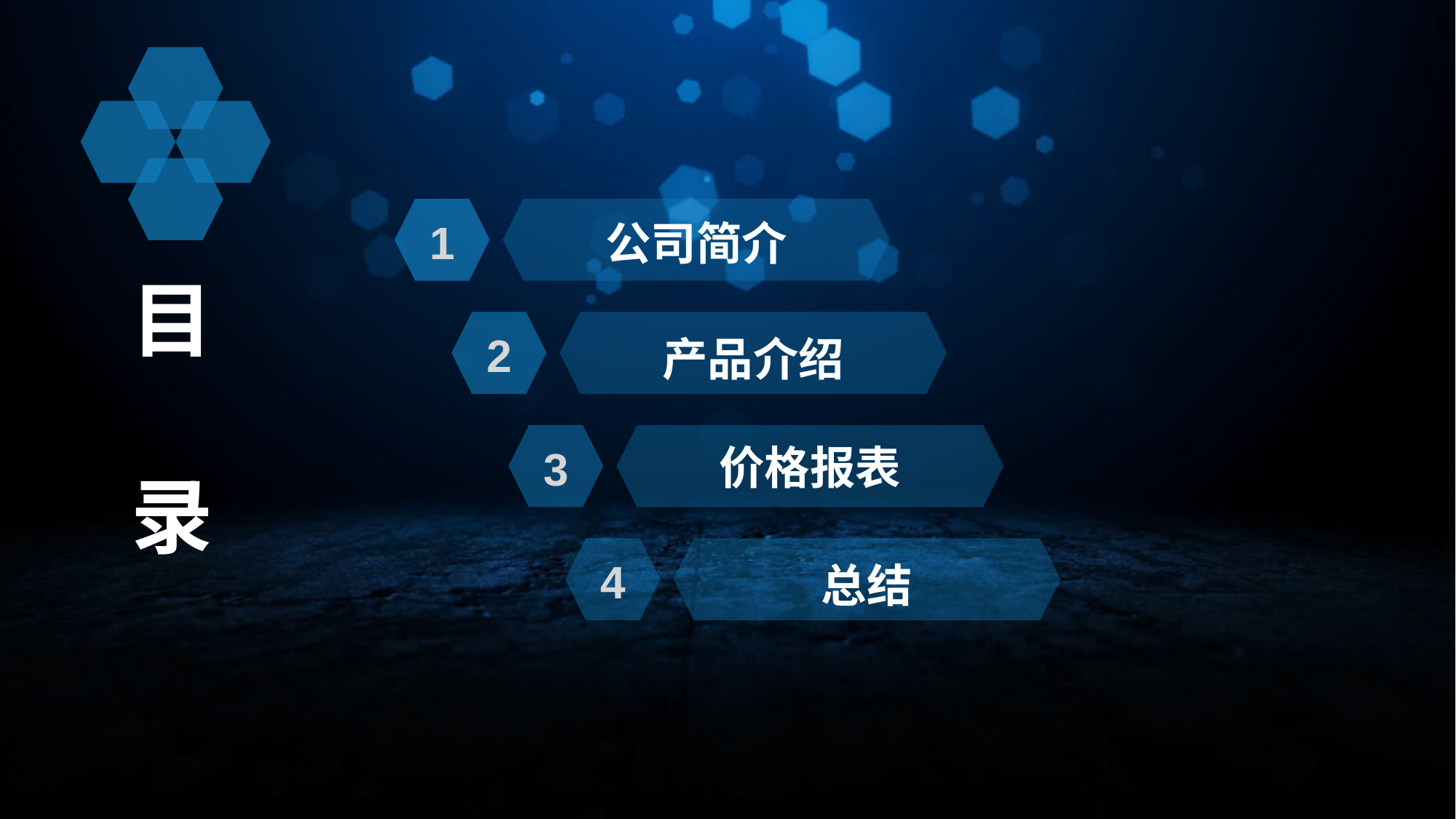

1

公司简介
目

录

2

产品介绍

3
价格报表

4

总结